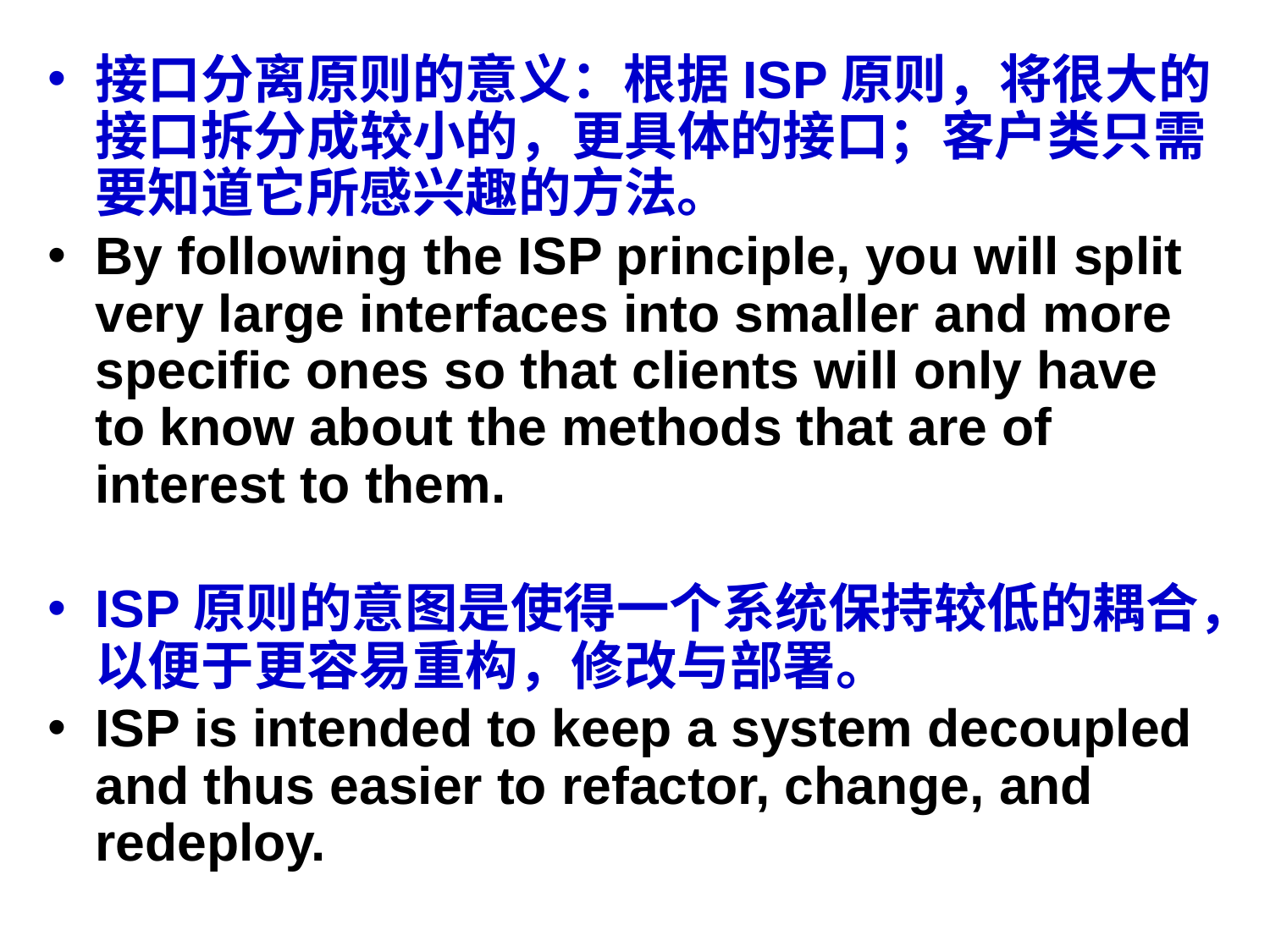

接口分离原则的意义：根据ISP原则，将很大的接口拆分成较小的，更具体的接口；客户类只需要知道它所感兴趣的方法。
By following the ISP principle, you will split very large interfaces into smaller and more specific ones so that clients will only have to know about the methods that are of interest to them.

ISP原则的意图是使得一个系统保持较低的耦合，以便于更容易重构，修改与部署。
ISP is intended to keep a system decoupled and thus easier to refactor, change, and redeploy.